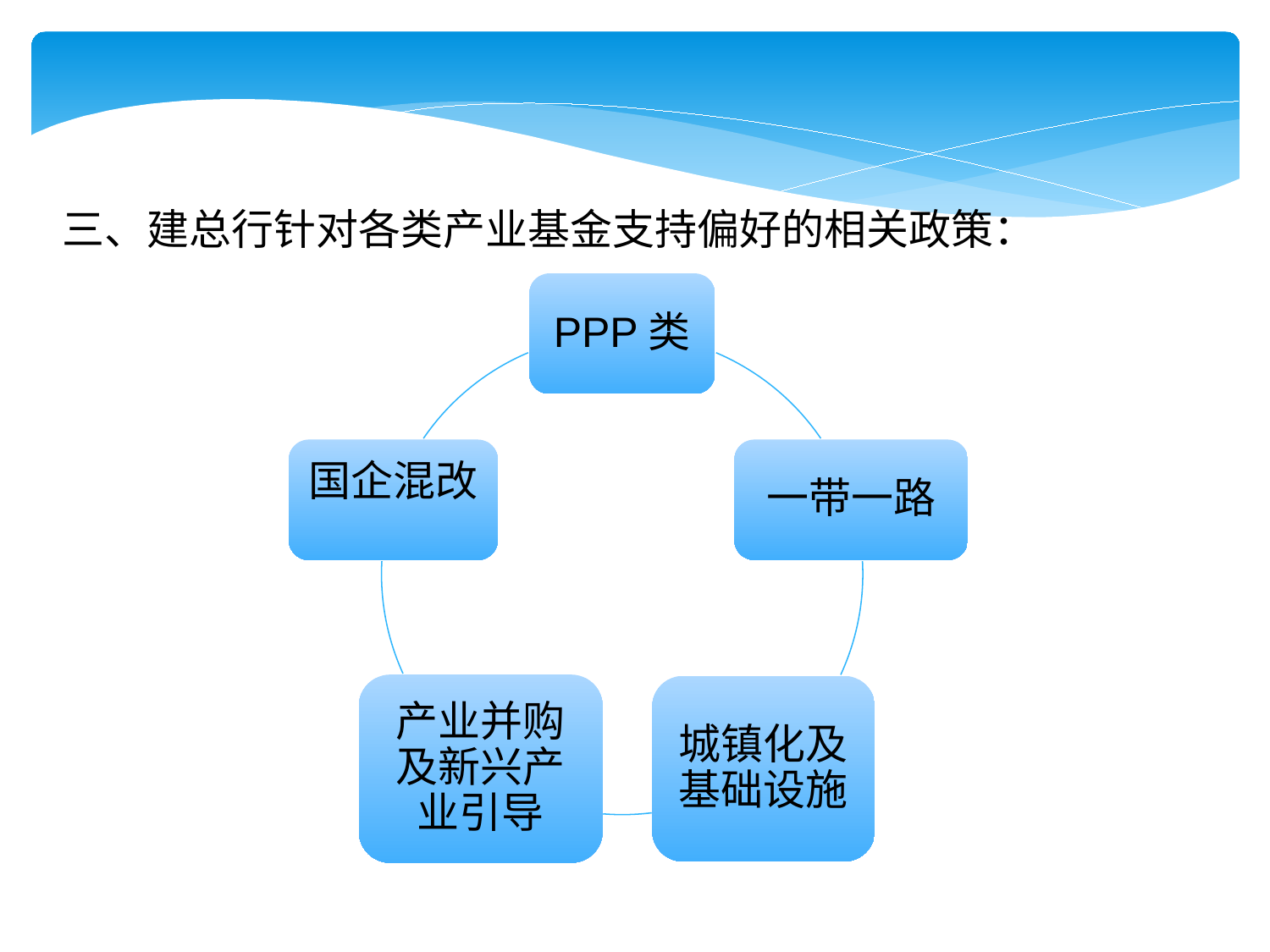

三、建总行针对各类产业基金支持偏好的相关政策：
PPP类
一带一路
城镇化及基础设施
产业并购及新兴产业引导
国企混改